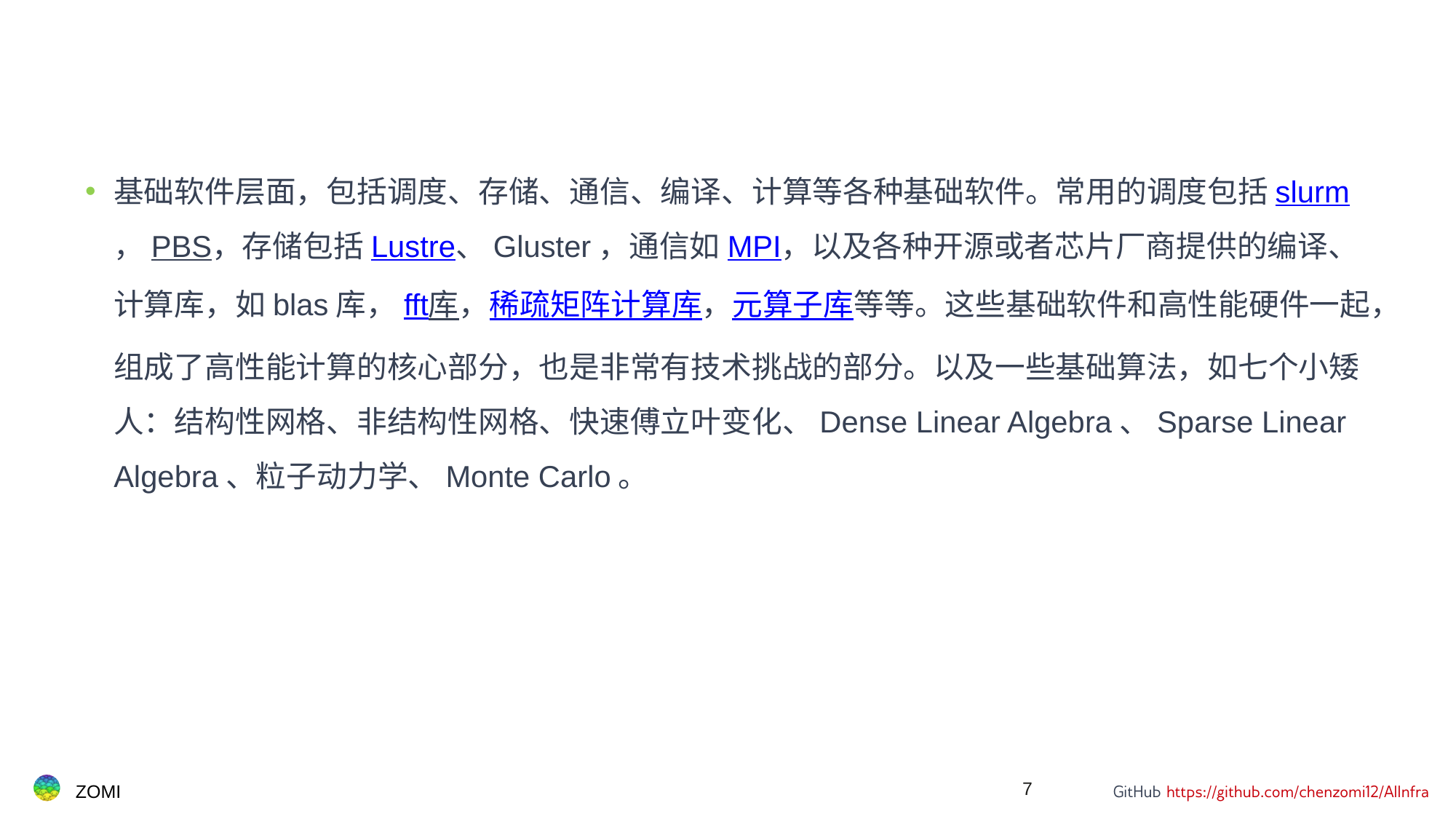

#
基础软件层面，包括调度、存储、通信、编译、计算等各种基础软件。常用的调度包括slurm，PBS，存储包括Lustre、Gluster，通信如MPI，以及各种开源或者芯片厂商提供的编译、计算库，如blas库，fft库，稀疏矩阵计算库，元算子库等等。这些基础软件和高性能硬件一起，组成了高性能计算的核心部分，也是非常有技术挑战的部分。以及一些基础算法，如七个小矮人：结构性网格、非结构性网格、快速傅立叶变化、Dense Linear Algebra、Sparse Linear Algebra、粒子动力学、Monte Carlo。